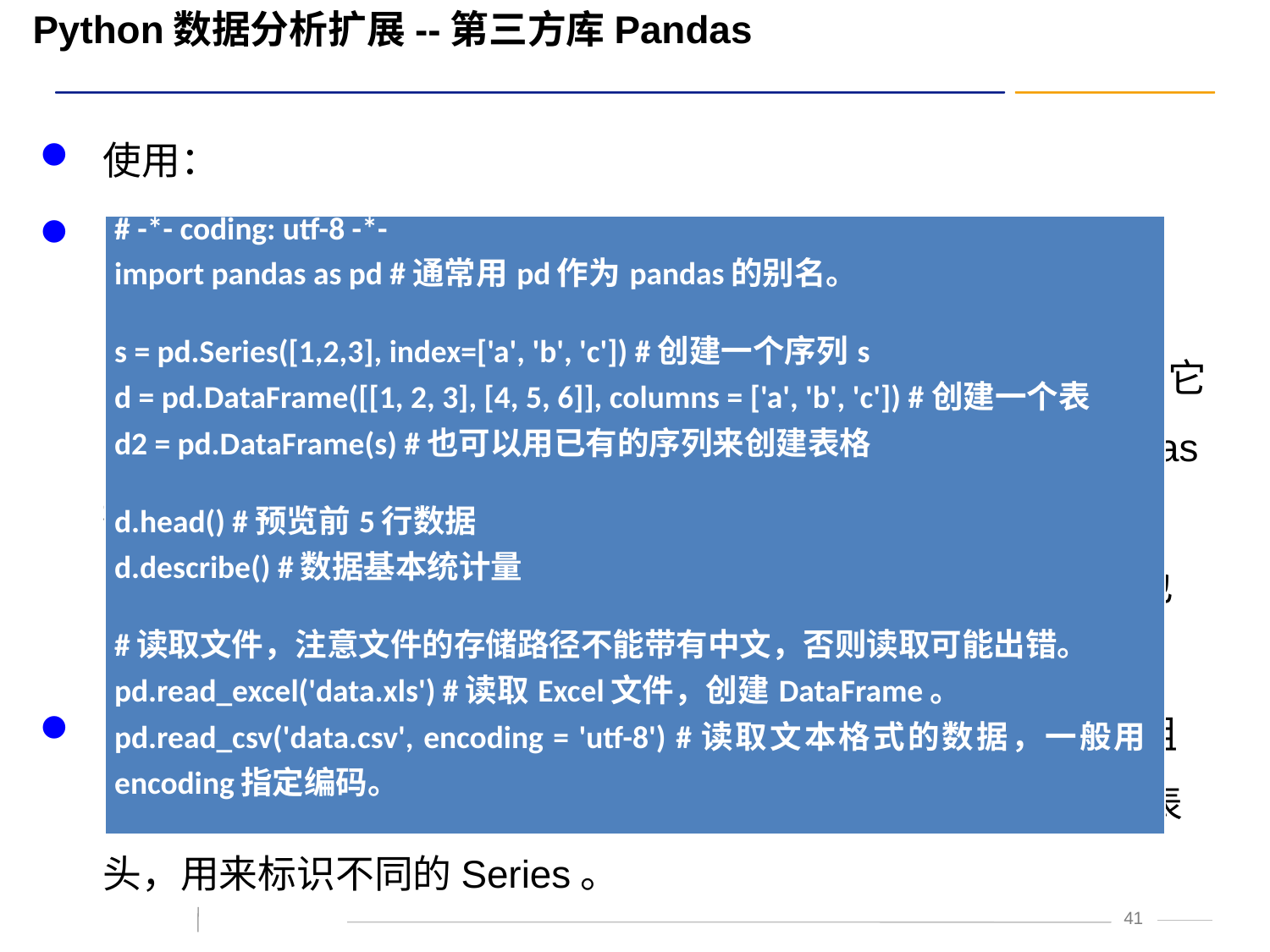

# Python数据分析扩展--第三方库Pandas

使用：
首先，Pandas基本的数据结构是Series和DataFrame，Series顾名思义就是序列，类似一维数组，DataFrame则是相当于一张二维的表格，类似二维数组，它的每一列都是一个Series。为了定位Series中的元素，Pandas提供了Index这一对象，每个Series都会带有一个对应的Index，用来标记不同的元素，Index的内容不一定是数字，也可以是字母、中文等，它类似于SQL中的主键。
类似地，DataFrame相当于多个带有同样Index的Series的组合（本质是Series的容器），每个Seiries都带有一个唯一的表头，用来标识不同的Series。
| # -\*- coding: utf-8 -\*- import pandas as pd #通常用pd作为pandas的别名。   s = pd.Series([1,2,3], index=['a', 'b', 'c']) #创建一个序列s d = pd.DataFrame([[1, 2, 3], [4, 5, 6]], columns = ['a', 'b', 'c']) #创建一个表 d2 = pd.DataFrame(s) #也可以用已有的序列来创建表格   d.head() #预览前5行数据 d.describe() #数据基本统计量   #读取文件，注意文件的存储路径不能带有中文，否则读取可能出错。 pd.read\_excel('data.xls') #读取Excel文件，创建DataFrame。 pd.read\_csv('data.csv', encoding = 'utf-8') #读取文本格式的数据，一般用encoding指定编码。 |
| --- |